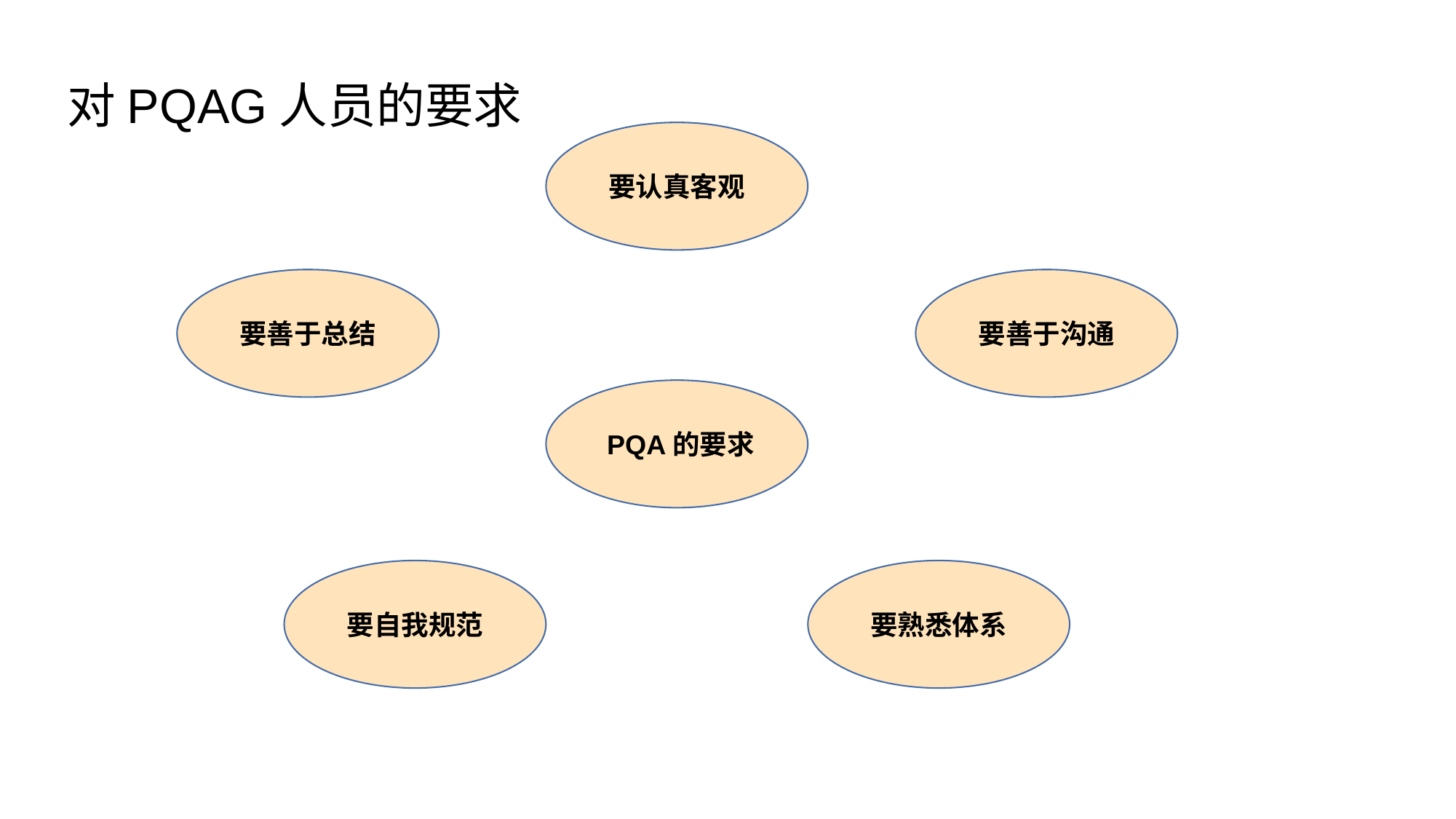

对PQAG人员的要求
要认真客观
要善于总结
要善于沟通
 PQA的要求
要自我规范
要熟悉体系